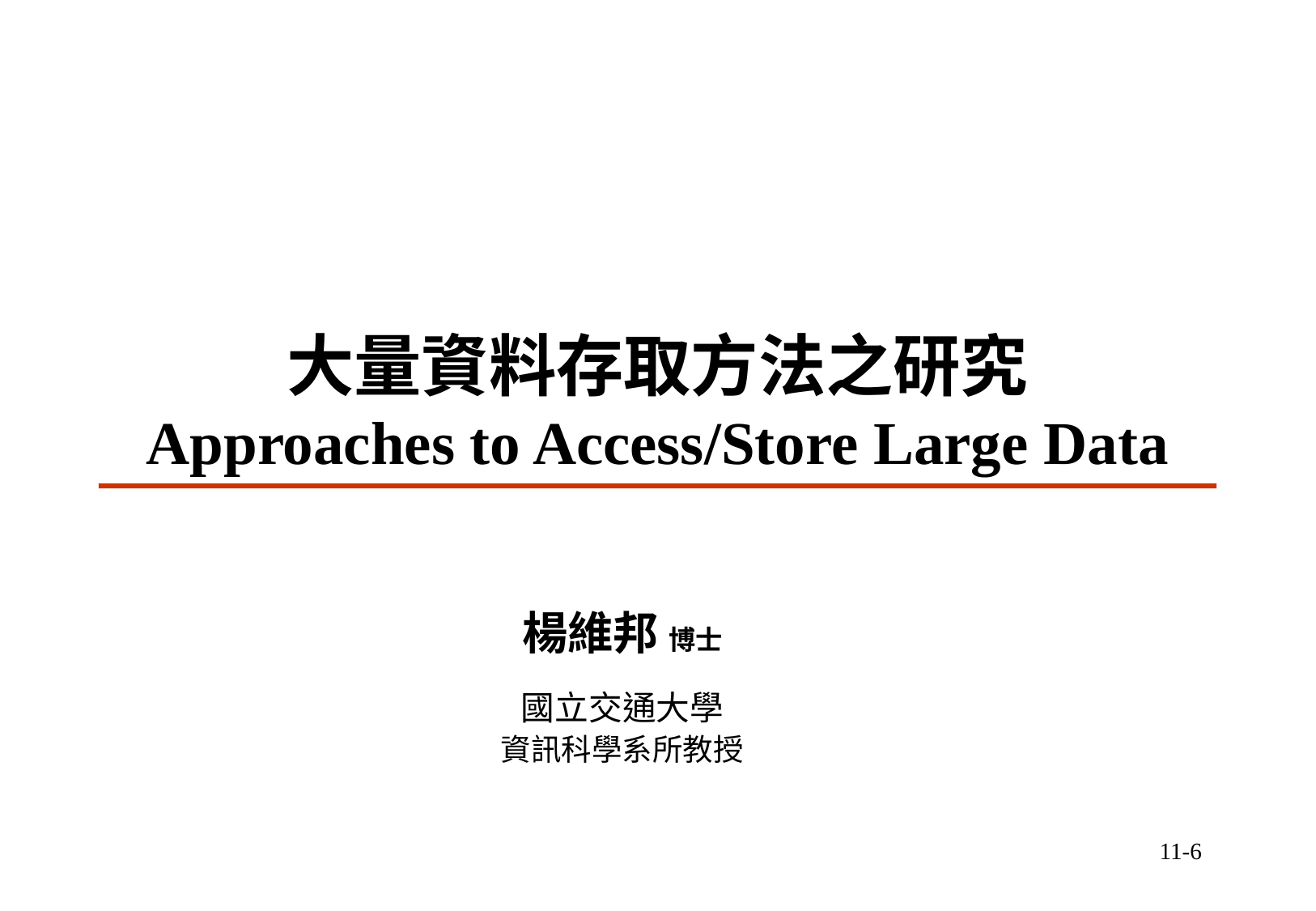

# 大量資料存取方法之研究 Approaches to Access/Store Large Data
楊維邦 博士

國立交通大學
資訊科學系所教授